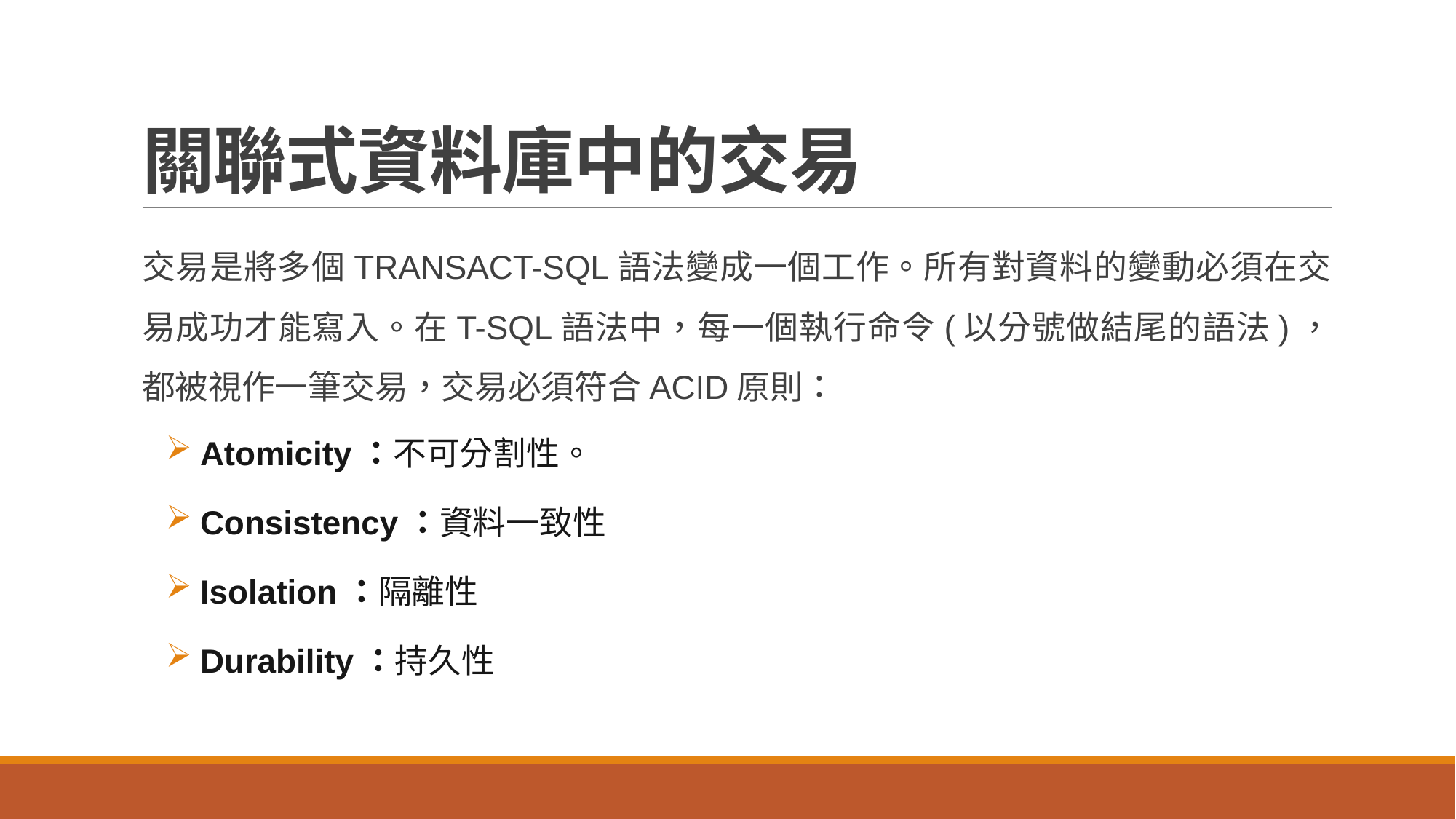

# 關聯式資料庫中的交易
交易是將多個TRANSACT-SQL語法變成一個工作。所有對資料的變動必須在交易成功才能寫入。在T-SQL語法中，每一個執行命令(以分號做結尾的語法)，都被視作一筆交易，交易必須符合ACID原則：
Atomicity：不可分割性。
Consistency：資料一致性
Isolation：隔離性
Durability：持久性